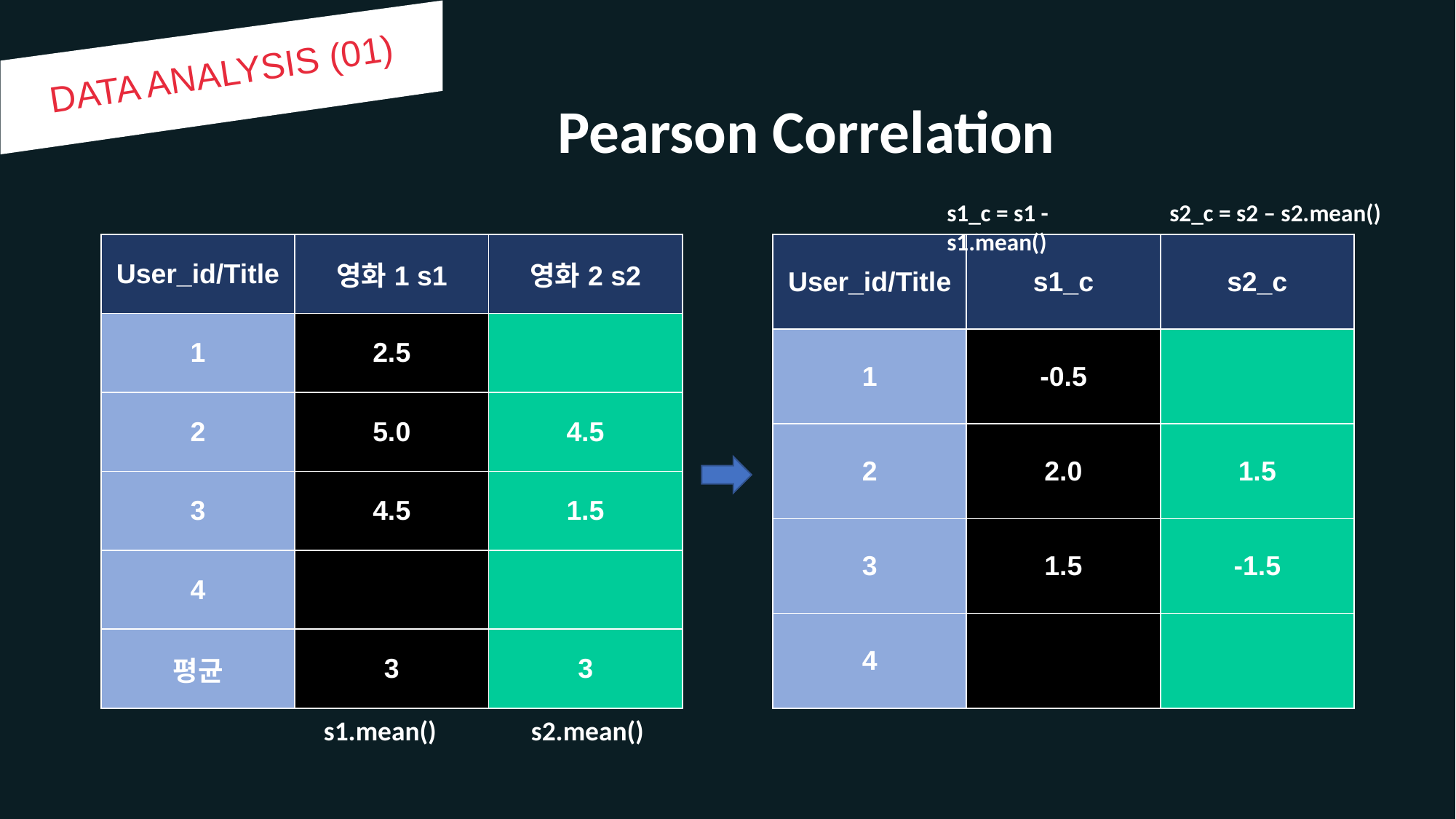

DATA ANALYSIS (01)
Pearson Correlation
s1_c = s1 - s1.mean()
s2_c = s2 – s2.mean()
| User\_id/Title | 영화1 s1 | 영화2 s2 |
| --- | --- | --- |
| 1 | 2.5 |  |
| 2 | 5.0 | 4.5 |
| 3 | 4.5 | 1.5 |
| 4 |  |  |
| 평균 | 3 | 3 |
| User\_id/Title | s1\_c | s2\_c |
| --- | --- | --- |
| 1 | -0.5 |  |
| 2 | 2.0 | 1.5 |
| 3 | 1.5 | -1.5 |
| 4 |  |  |

s1.mean()
s2.mean()